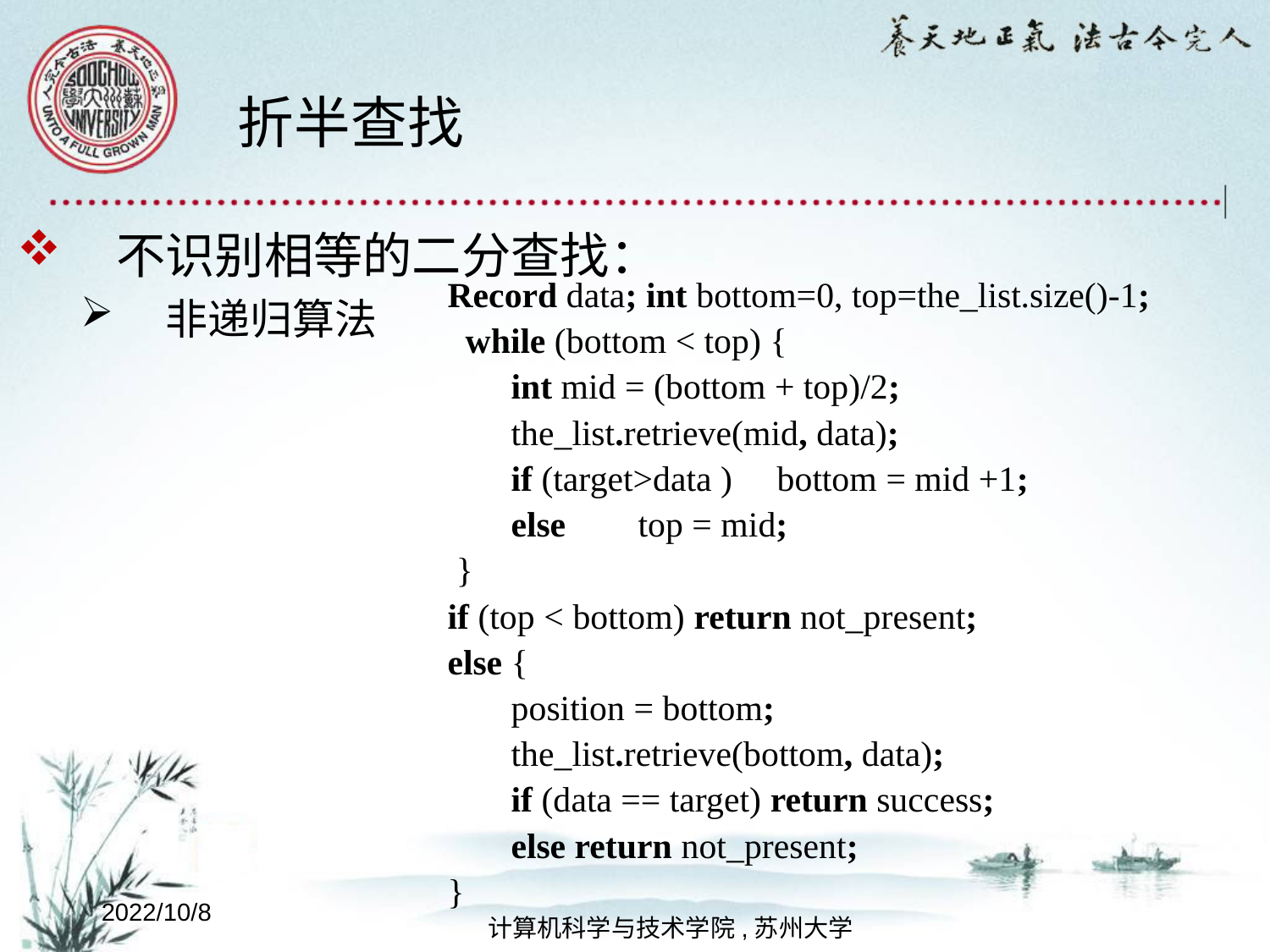

# 折半查找
不识别相等的二分查找：
非递归算法
Record data; int bottom=0, top=the_list.size()-1;
  while (bottom < top) {
int mid = (bottom + top)/2;
the_list.retrieve(mid, data);
if (target>data )     bottom = mid +1;
else 	top = mid;
 }
if (top < bottom) return not_present;
else {
position = bottom;
the_list.retrieve(bottom, data);
if (data == target) return success;
else return not_present;
}
2022/10/8
计算机科学与技术学院,苏州大学